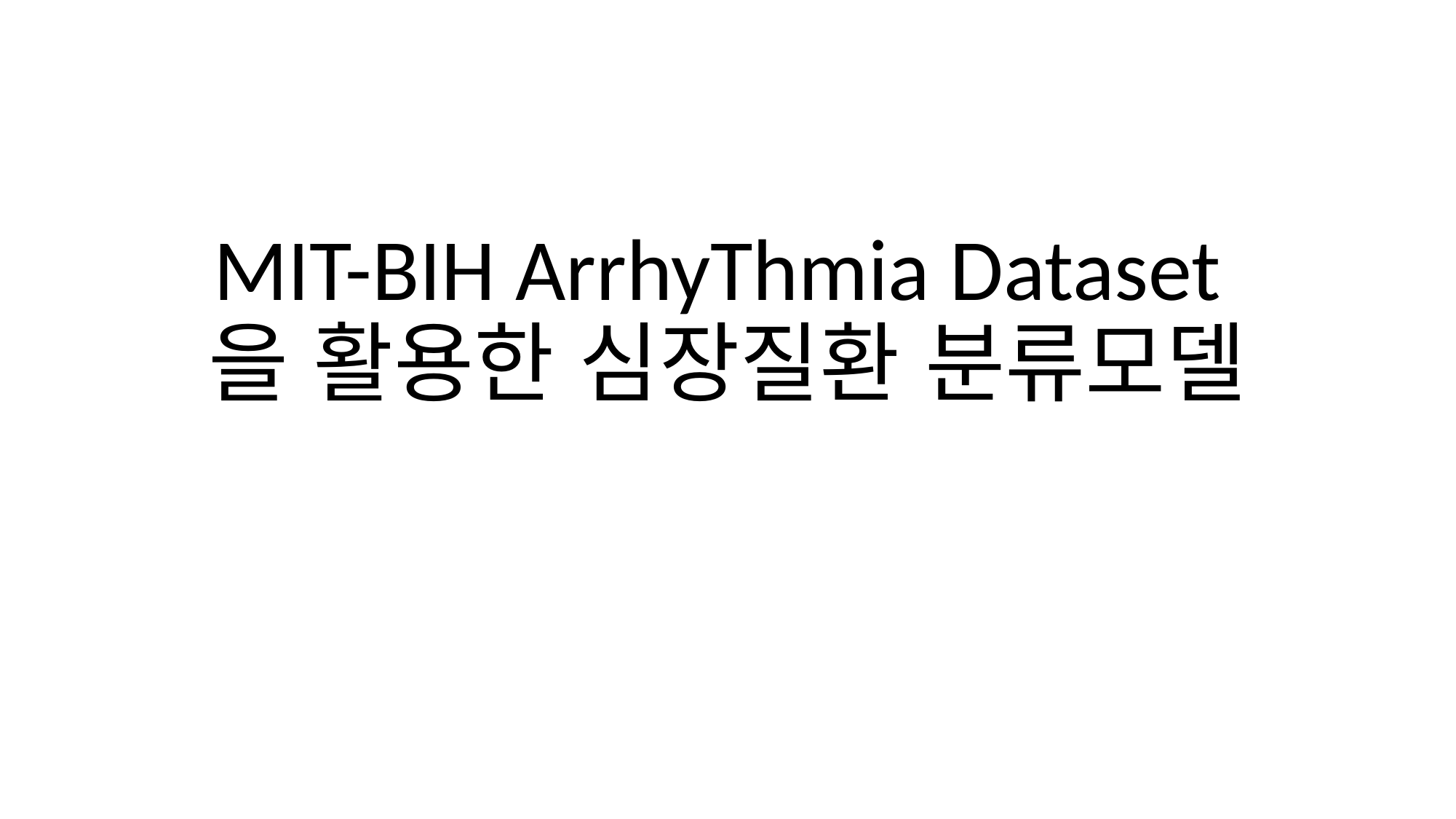

# MIT-BIH ArrhyThmia Dataset을 활용한 심장질환 분류모델